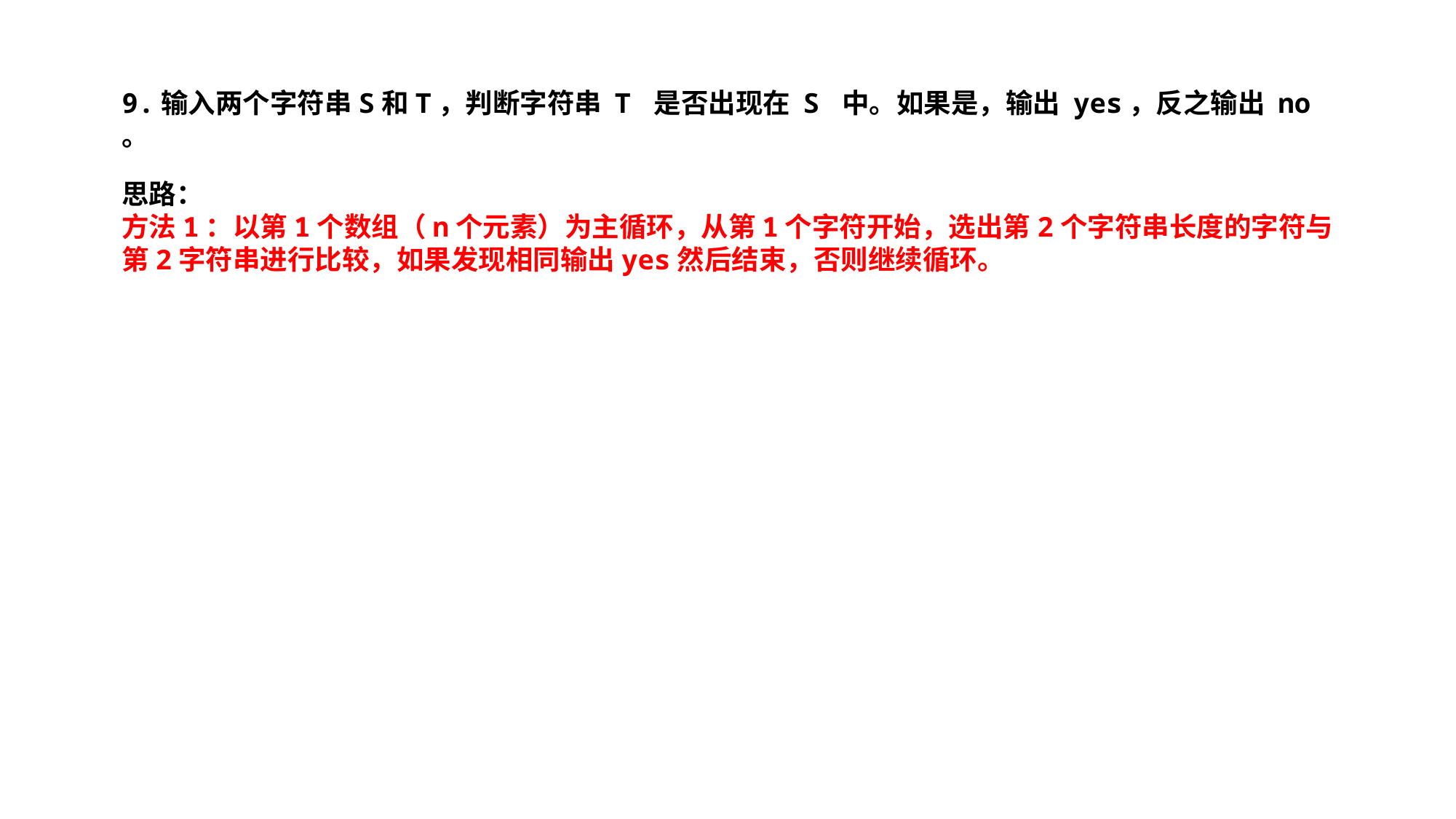

9.输入两个字符串S和T，判断字符串 T 是否出现在 S 中。如果是，输出 yes，反之输出 no 。
思路：
方法1：以第1个数组（n个元素）为主循环，从第1个字符开始，选出第2个字符串长度的字符与第2字符串进行比较，如果发现相同输出yes然后结束，否则继续循环。